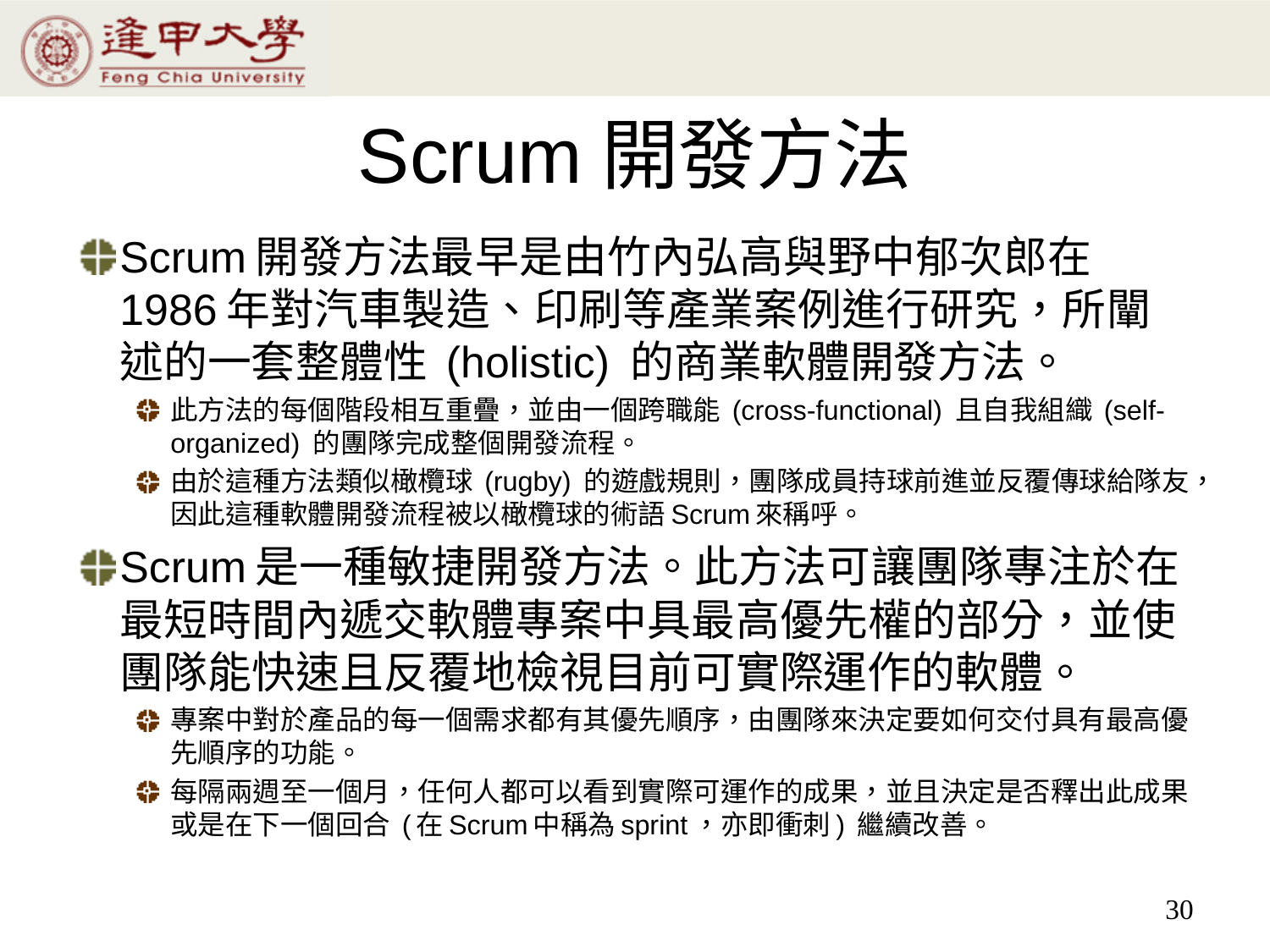

# Scrum開發方法
Scrum開發方法最早是由竹內弘高與野中郁次郎在1986年對汽車製造、印刷等產業案例進行研究，所闡述的一套整體性 (holistic) 的商業軟體開發方法。
此方法的每個階段相互重疊，並由一個跨職能 (cross-functional) 且自我組織 (self-organized) 的團隊完成整個開發流程。
由於這種方法類似橄欖球 (rugby) 的遊戲規則，團隊成員持球前進並反覆傳球給隊友，因此這種軟體開發流程被以橄欖球的術語Scrum來稱呼。
Scrum是一種敏捷開發方法。此方法可讓團隊專注於在最短時間內遞交軟體專案中具最高優先權的部分，並使團隊能快速且反覆地檢視目前可實際運作的軟體。
專案中對於產品的每一個需求都有其優先順序，由團隊來決定要如何交付具有最高優先順序的功能。
每隔兩週至一個月，任何人都可以看到實際可運作的成果，並且決定是否釋出此成果或是在下一個回合 (在Scrum中稱為sprint，亦即衝刺) 繼續改善。
30